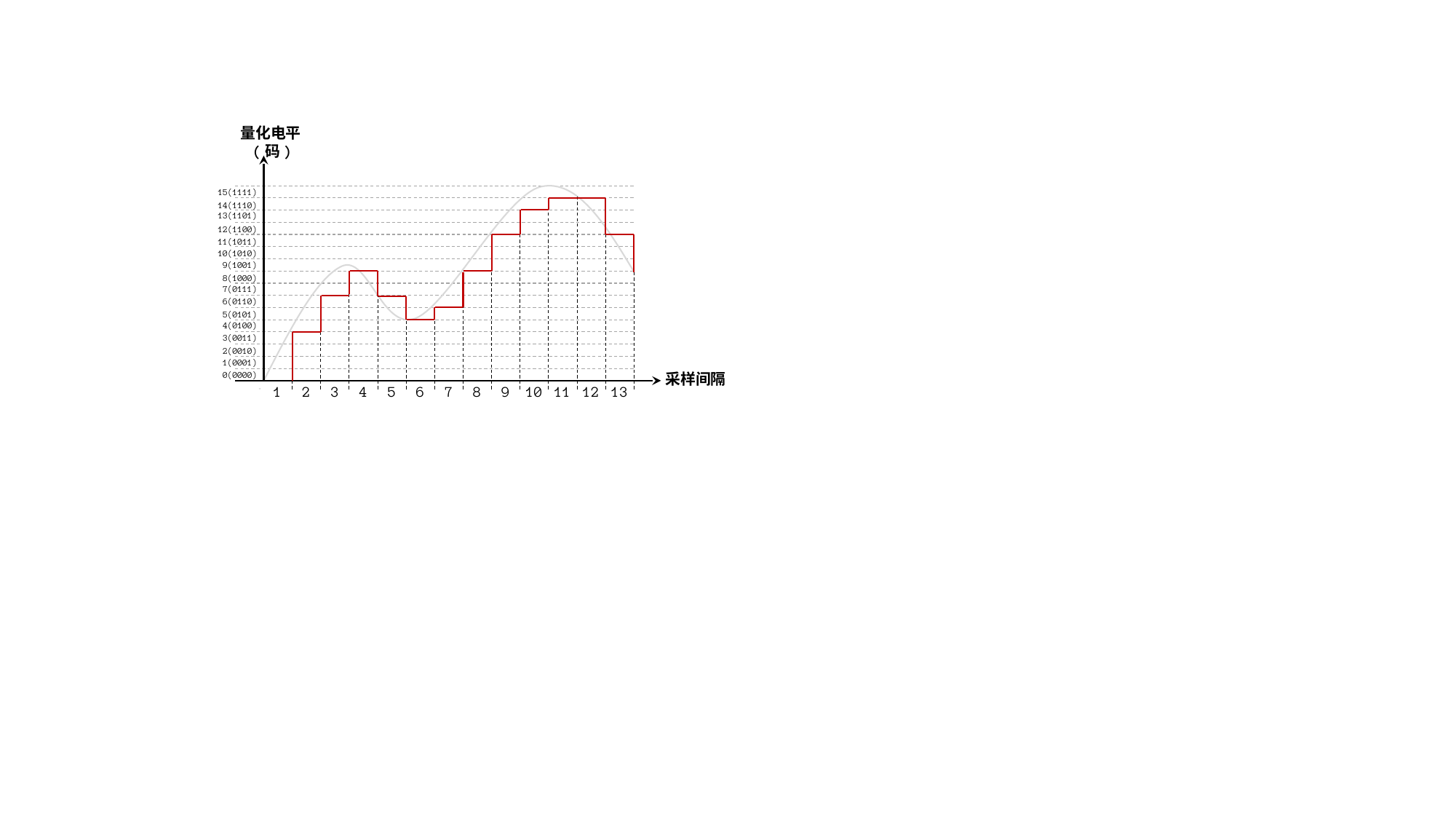

量化电平(码)

15(1111)
14(1110)
13(1101)
12(1100)
11(1011)
10(1010)
9(1001)
8(1000)
7(0111)
6(0110)
5(0101)
4(0100)
3(0011)
2(0010)
1(0001)
0(0000)
采样间隔

1
2
3
4
5
6
7
8
9
10
11
12
13